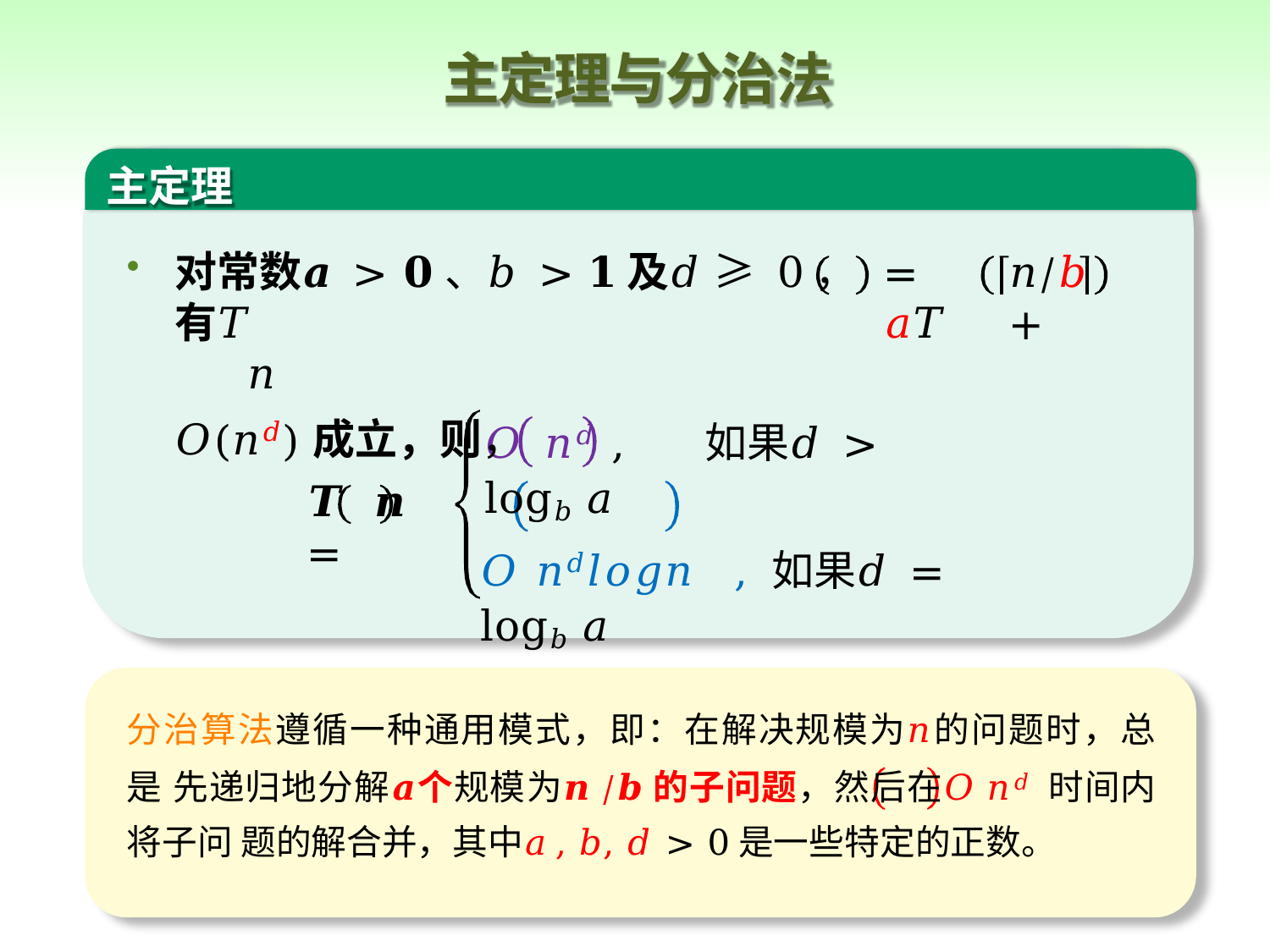

# 主定理与分治法

主定理
对常数𝒂 > 𝟎、𝑏 > 𝟏及𝑑 ≥ 0，有𝑇	𝑛
𝑂(𝑛𝑑)成立，则，
= 𝑎𝑇
𝑛/𝑏	+

𝑂	𝑛𝑑	,	如果𝑑 > log𝑏 𝑎
𝑂	𝑛𝑑𝑙𝑜𝑔𝑛	, 如果𝑑 = log𝑏 𝑎
𝑂(𝑛log𝑏 𝑎), 如果𝑑 < log𝑏 𝑎

𝑻  𝒏	=

分治算法遵循一种通用模式，即：在解决规模为𝑛的问题时，总是 先递归地分解𝒂个规模为𝒏/𝒃的子问题，然后在𝑂 𝑛𝑑 时间内将子问 题的解合并，其中𝑎, 𝑏, 𝑑 > 0是一些特定的正数。